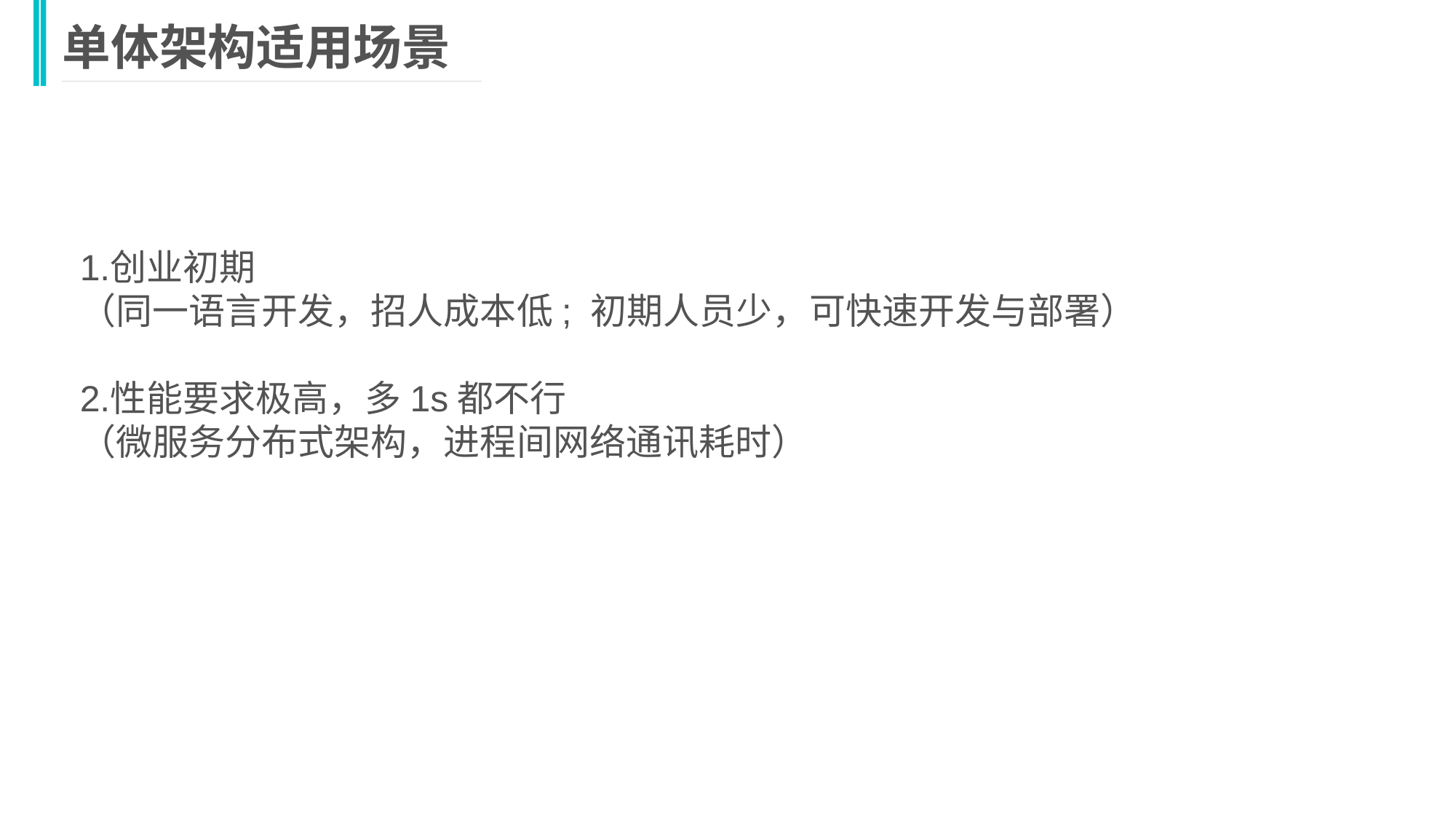

单体架构适用场景

创业初期
（同一语言开发，招人成本低; 初期人员少，可快速开发与部署）

性能要求极高，多1s都不行
（微服务分布式架构，进程间网络通讯耗时）